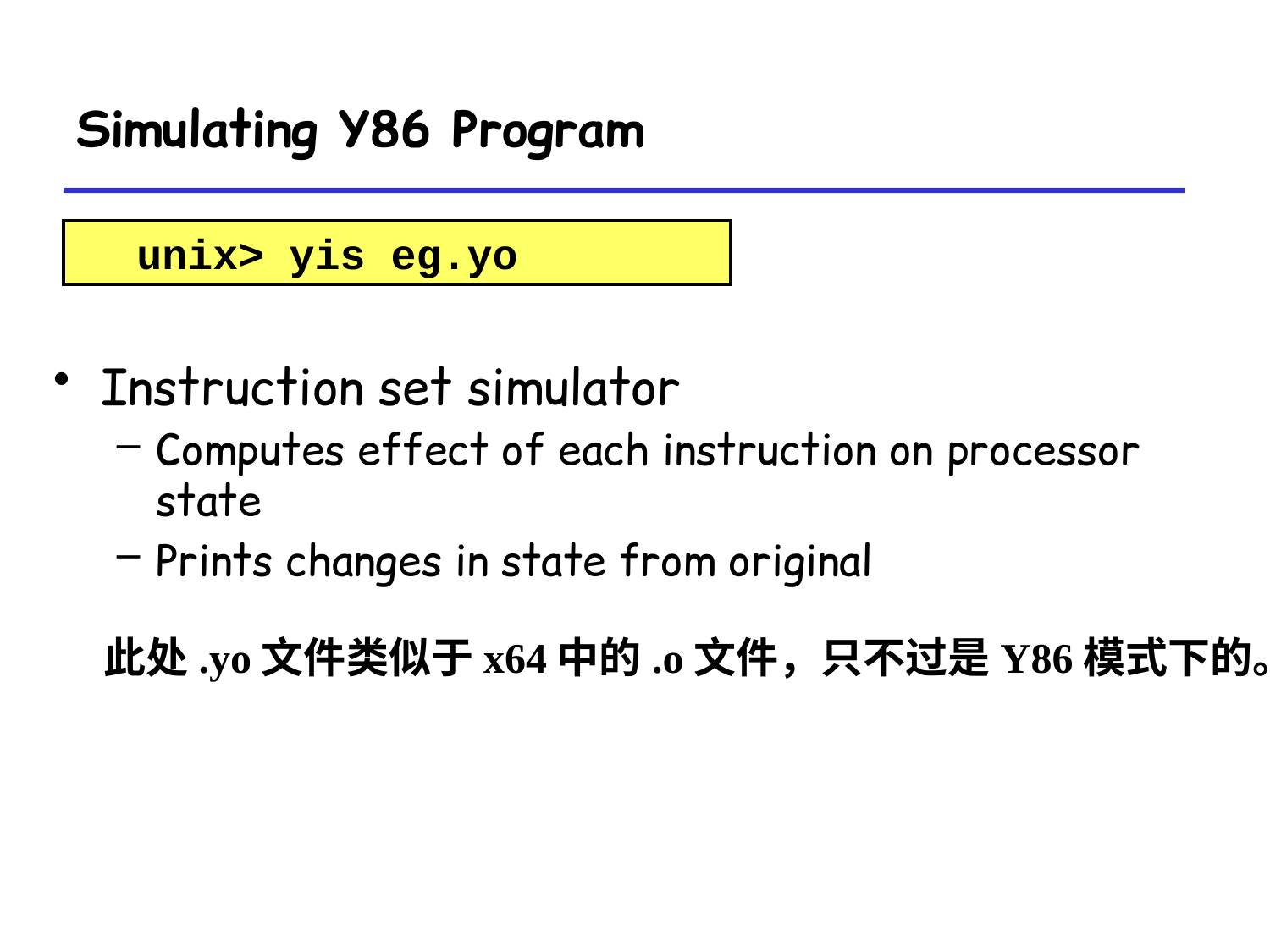

# Simulating Y86 Program
unix> yis eg.yo
Instruction set simulator
Computes effect of each instruction on processor state
Prints changes in state from original
此处.yo文件类似于x64中的.o文件，只不过是Y86模式下的。